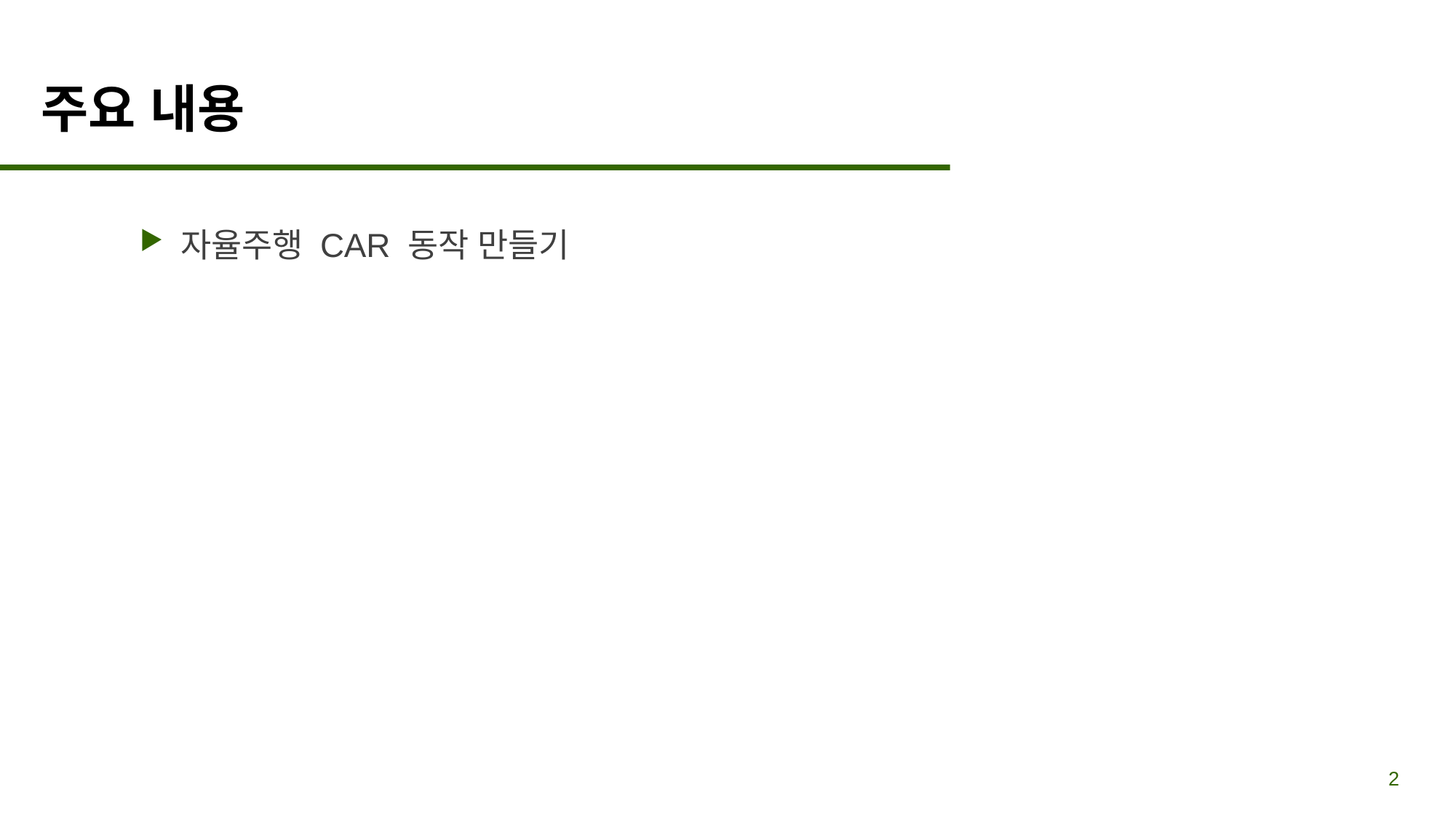

# 주요 내용
자율주행 CAR 동작 만들기
2